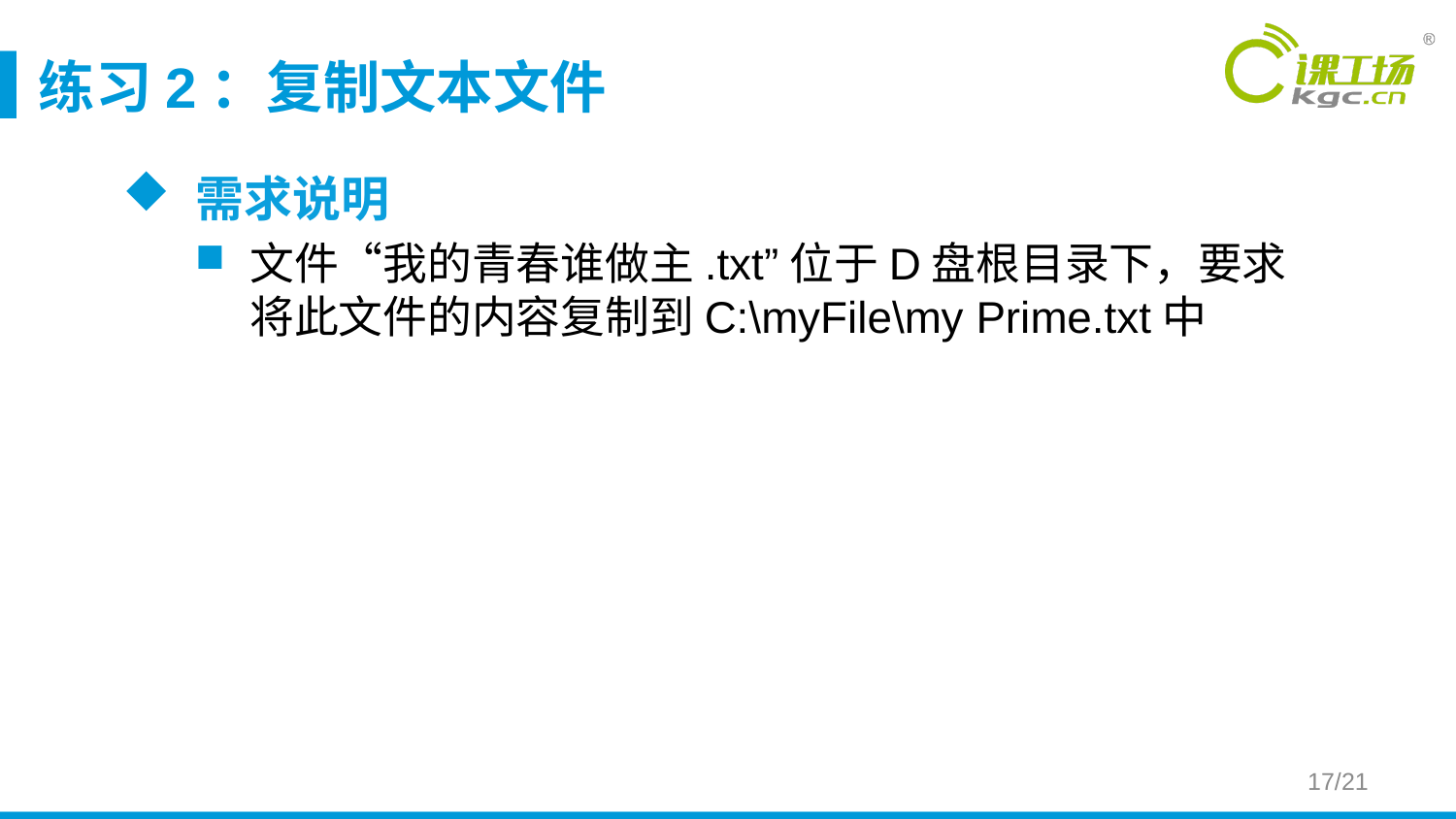

# 练习2：复制文本文件
需求说明
文件“我的青春谁做主.txt”位于D盘根目录下，要求将此文件的内容复制到C:\myFile\my Prime.txt中

17/21